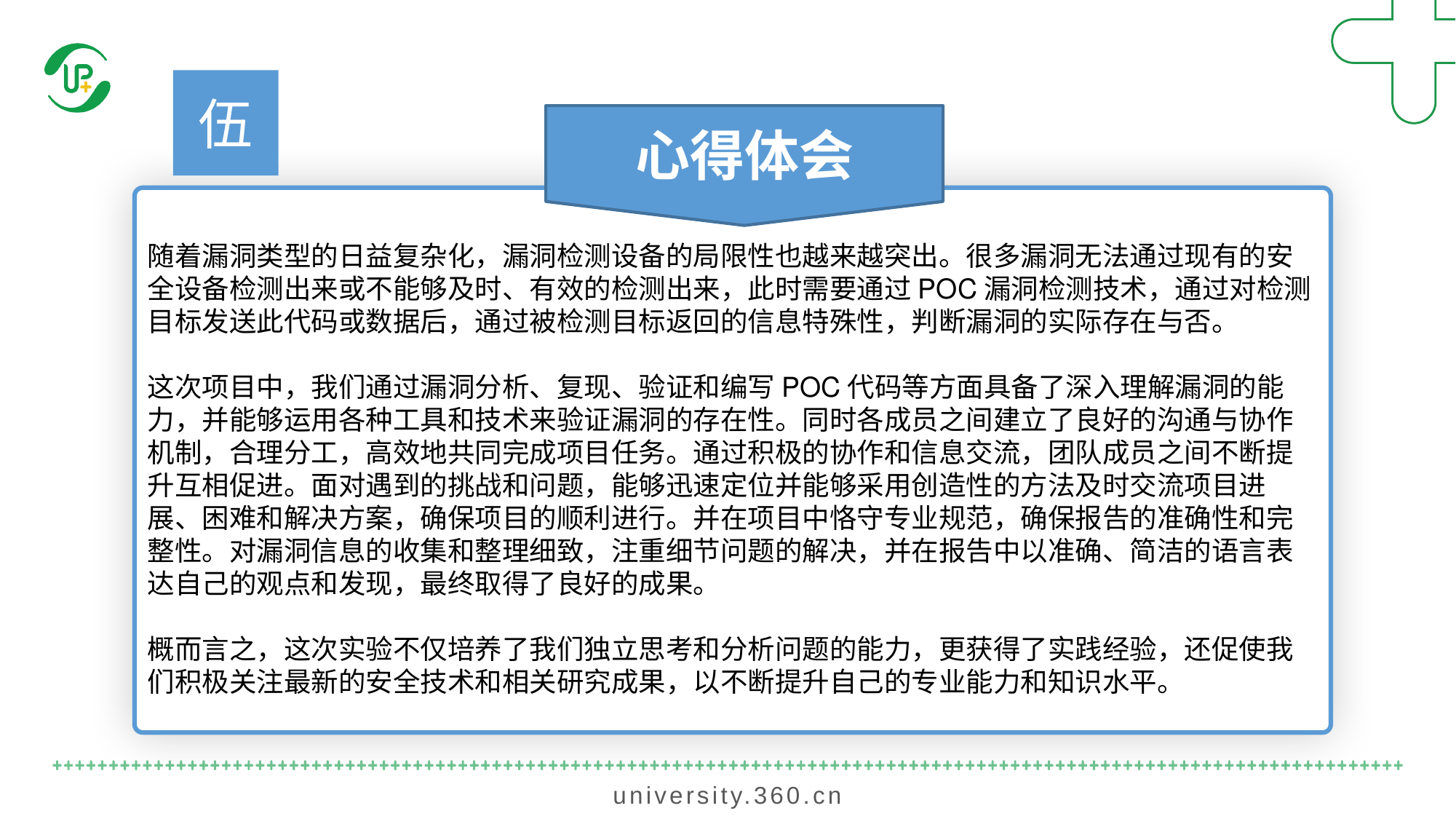

伍

心得体会

随着漏洞类型的日益复杂化，漏洞检测设备的局限性也越来越突出。很多漏洞无法通过现有的安全设备检测出来或不能够及时、有效的检测出来，此时需要通过POC漏洞检测技术，通过对检测目标发送此代码或数据后，通过被检测目标返回的信息特殊性，判断漏洞的实际存在与否。

这次项目中，我们通过漏洞分析、复现、验证和编写POC代码等方面具备了深入理解漏洞的能力，并能够运用各种工具和技术来验证漏洞的存在性。同时各成员之间建立了良好的沟通与协作机制，合理分工，高效地共同完成项目任务。通过积极的协作和信息交流，团队成员之间不断提升互相促进。面对遇到的挑战和问题，能够迅速定位并能够采用创造性的方法及时交流项目进展、困难和解决方案，确保项目的顺利进行。并在项目中恪守专业规范，确保报告的准确性和完整性。对漏洞信息的收集和整理细致，注重细节问题的解决，并在报告中以准确、简洁的语言表达自己的观点和发现，最终取得了良好的成果。

概而言之，这次实验不仅培养了我们独立思考和分析问题的能力，更获得了实践经验，还促使我们积极关注最新的安全技术和相关研究成果，以不断提升自己的专业能力和知识水平。